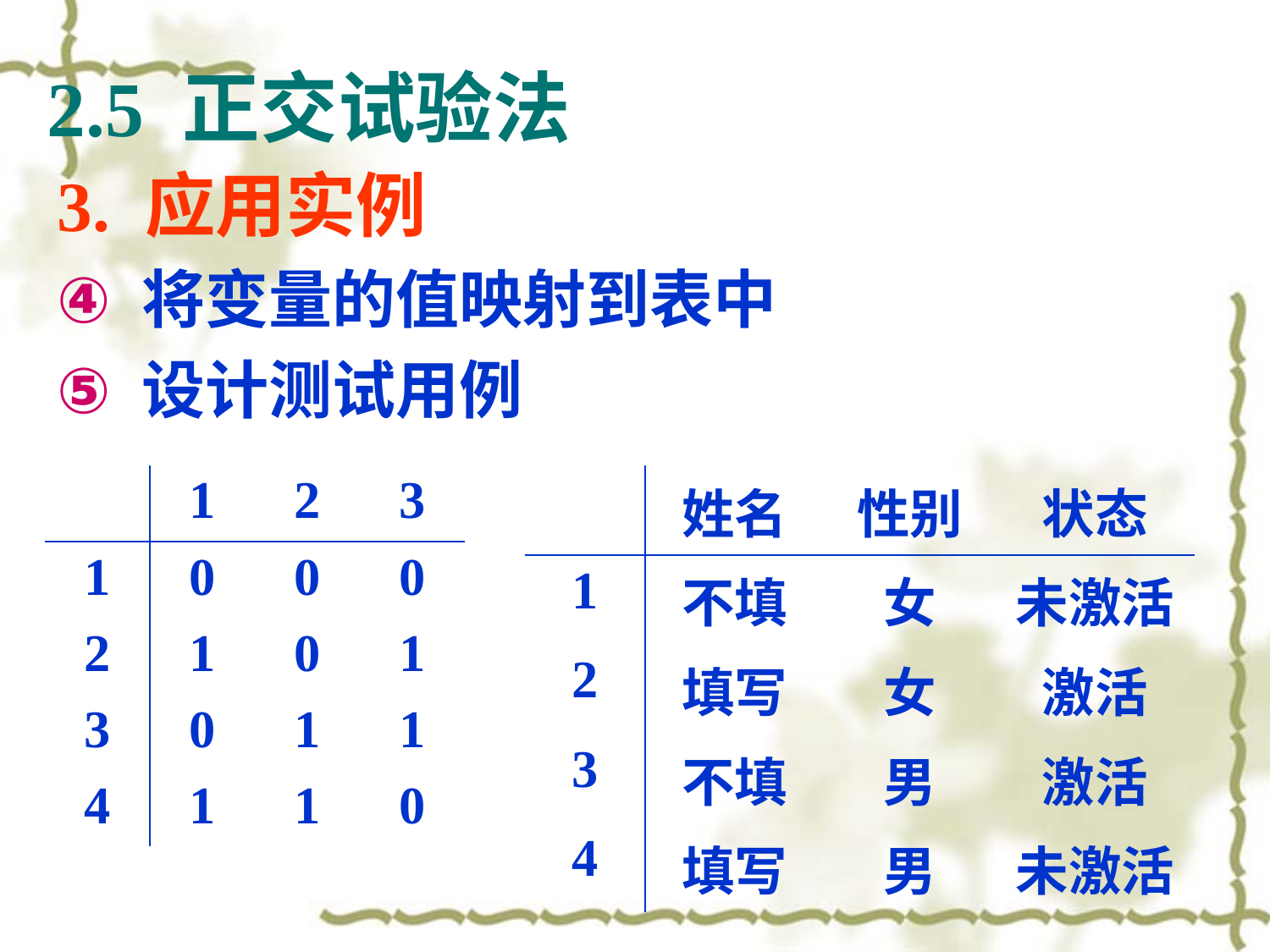

2.5 正交试验法
3. 应用实例
将变量的值映射到表中
设计测试用例
|  | 1 | 2 | 3 |
| --- | --- | --- | --- |
| 1 | 0 | 0 | 0 |
| 2 | 1 | 0 | 1 |
| 3 | 0 | 1 | 1 |
| 4 | 1 | 1 | 0 |
|  | 姓名 | 性别 | 状态 |
| --- | --- | --- | --- |
| 1 | 不填 | 女 | 未激活 |
| 2 | 填写 | 女 | 激活 |
| 3 | 不填 | 男 | 激活 |
| 4 | 填写 | 男 | 未激活 |